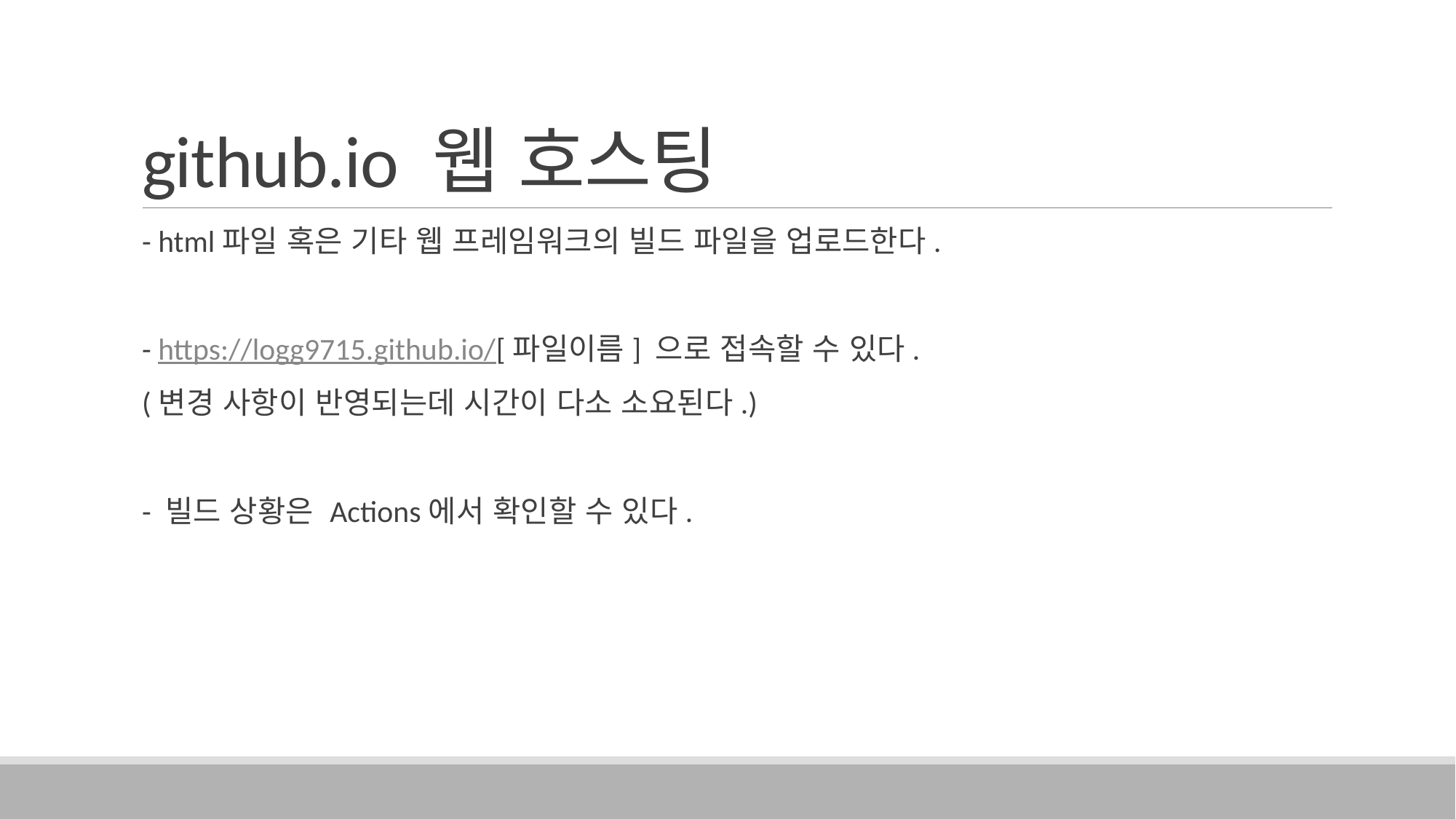

# github.io 웹 호스팅
- html파일 혹은 기타 웹 프레임워크의 빌드 파일을 업로드한다.

- https://logg9715.github.io/[파일이름] 으로 접속할 수 있다.
(변경 사항이 반영되는데 시간이 다소 소요된다.)

- 빌드 상황은 Actions에서 확인할 수 있다.